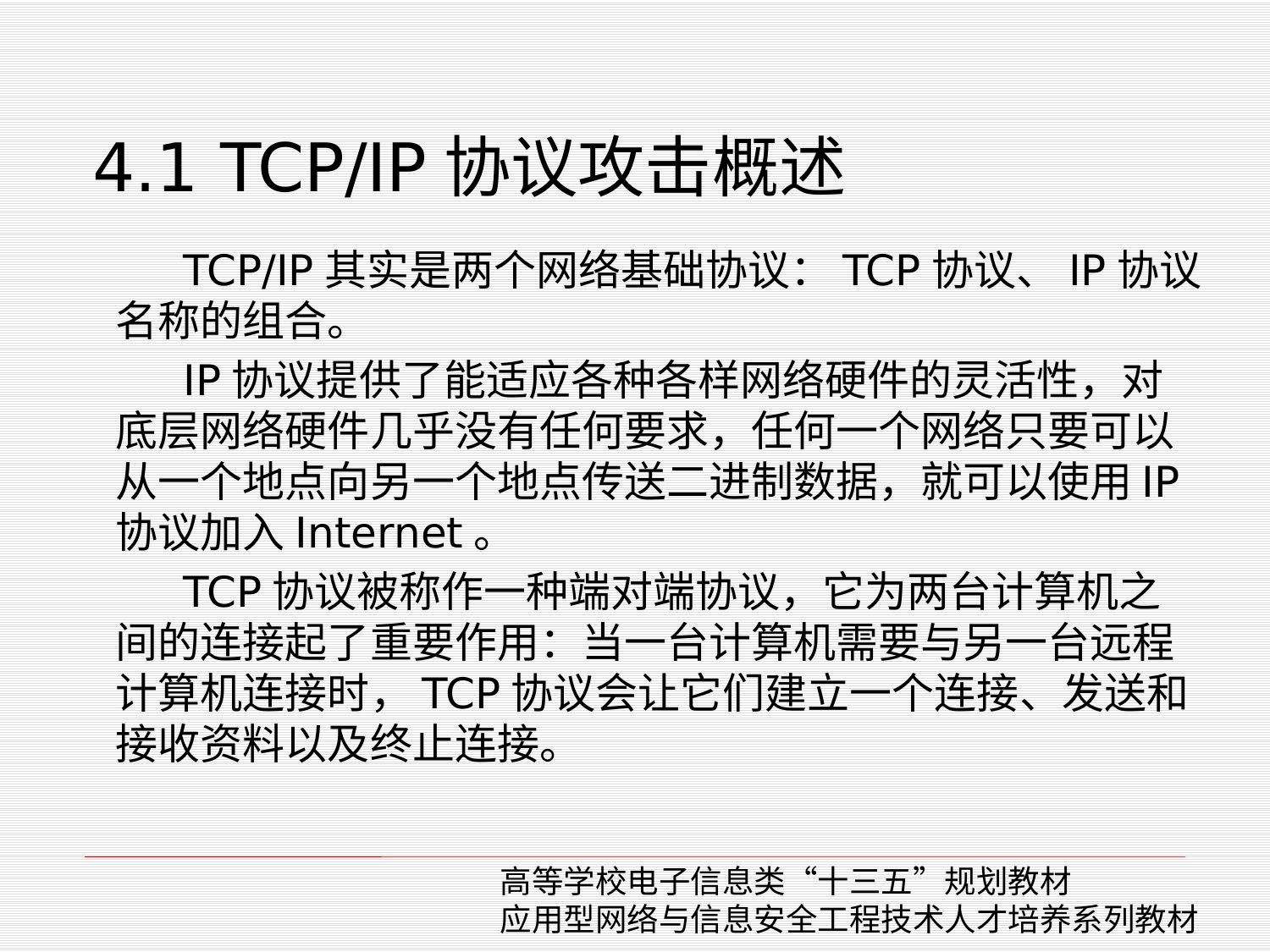

# 4.1 TCP/IP协议攻击概述
     TCP/IP其实是两个网络基础协议：TCP协议、IP协议名称的组合。
     IP协议提供了能适应各种各样网络硬件的灵活性，对底层网络硬件几乎没有任何要求，任何一个网络只要可以从一个地点向另一个地点传送二进制数据，就可以使用IP协议加入Internet。
     TCP协议被称作一种端对端协议，它为两台计算机之间的连接起了重要作用：当一台计算机需要与另一台远程计算机连接时，TCP协议会让它们建立一个连接、发送和接收资料以及终止连接。
高等学校电子信息类“十三五”规划教材
应用型网络与信息安全工程技术人才培养系列教材